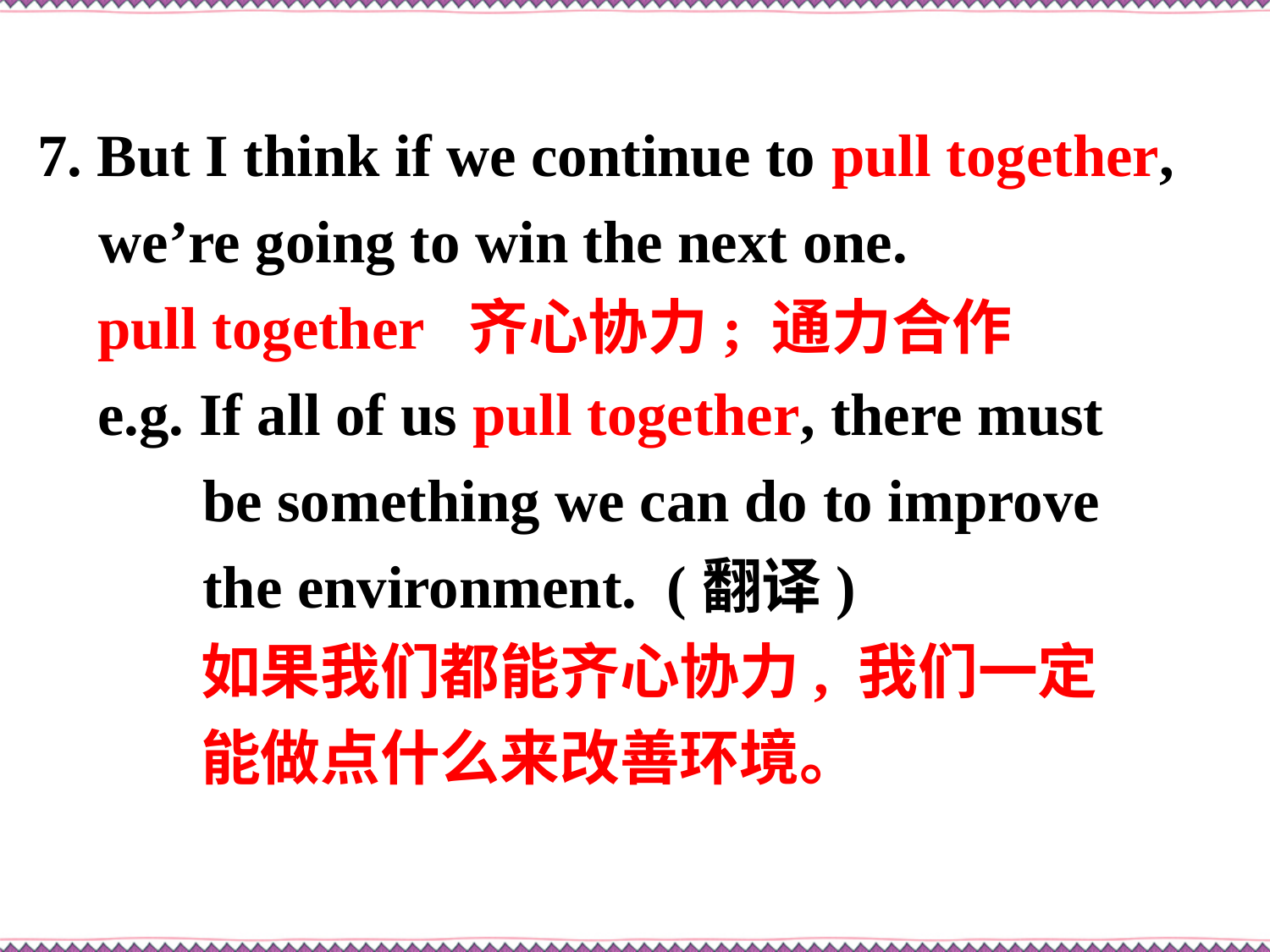

7. But I think if we continue to pull together, we’re going to win the next one.
    pull together  齐心协力; 通力合作
    e.g. If all of us pull together, there must
           be something we can do to improve
           the environment.  (翻译)
           如果我们都能齐心协力, 我们一定
           能做点什么来改善环境。